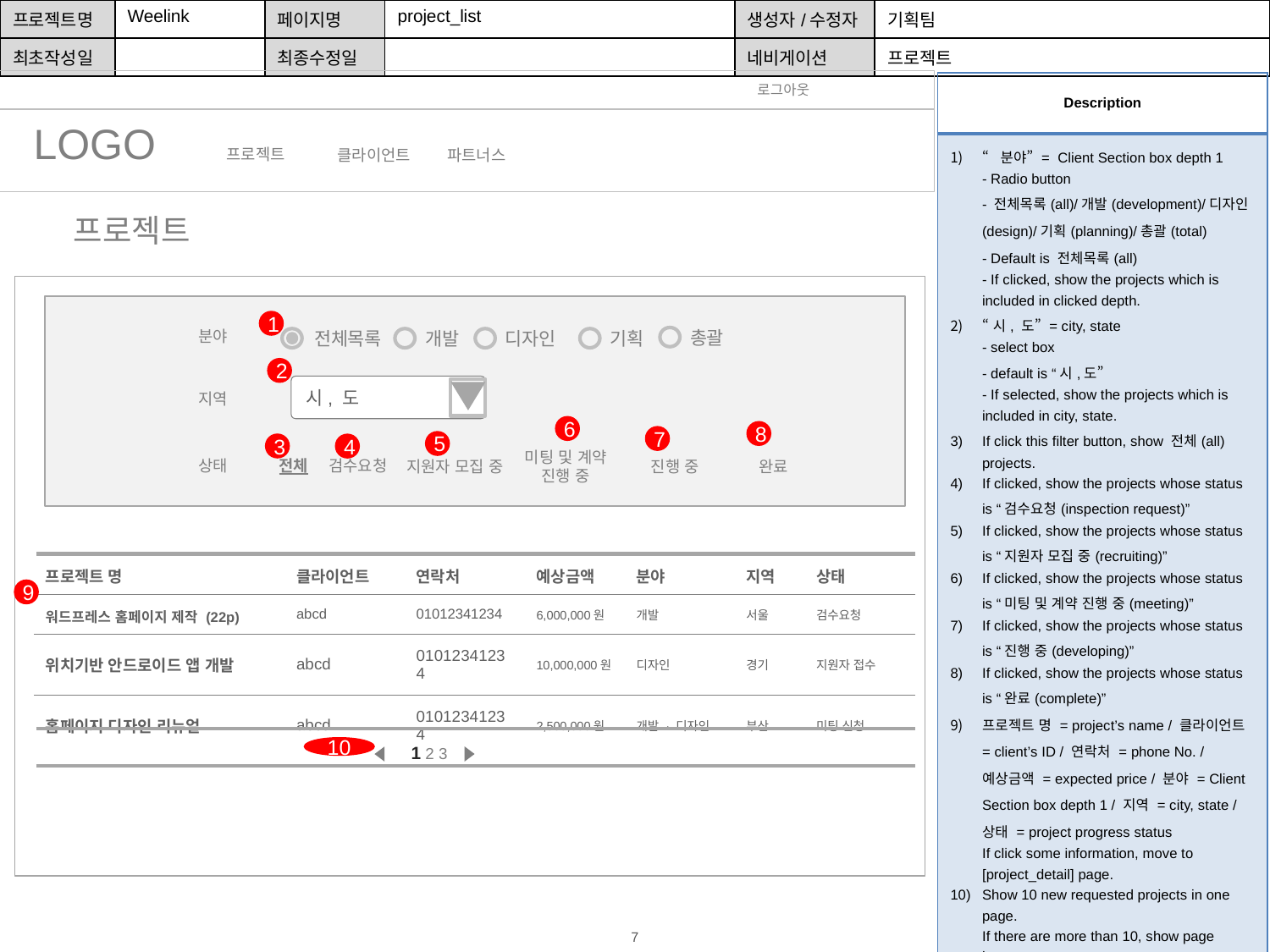

| 프로젝트명 | Weelink | 페이지명 | project\_list | 생성자/수정자 | 기획팀 |
| --- | --- | --- | --- | --- | --- |
| 최초작성일 |  | 최종수정일 |  | 네비게이션 | 프로젝트 |

| Description |
| --- |
| “분야” = Client Section box depth 1 - Radio button - 전체목록(all)/개발(development)/디자인(design)/기획(planning)/총괄(total) - Default is 전체목록(all) - If clicked, show the projects which is included in clicked depth. “시, 도” = city, state - select box - default is “시,도” - If selected, show the projects which is included in city, state. If click this filter button, show 전체(all) projects. If clicked, show the projects whose status is “검수요청(inspection request)” If clicked, show the projects whose status is “지원자 모집 중(recruiting)” If clicked, show the projects whose status is “미팅 및 계약 진행 중(meeting)” If clicked, show the projects whose status is “진행 중(developing)” If clicked, show the projects whose status is “완료(complete)” 프로젝트 명 = project’s name / 클라이언트 = client’s ID / 연락처 = phone No. / 예상금액 = expected price / 분야 = Client Section box depth 1 / 지역 = city, state / 상태 = project progress status If click some information, move to [project\_detail] page. Show 10 new requested projects in one page. If there are more than 10, show page button. |
로그아웃

LOGO
프로젝트
클라이언트
파트너스
프로젝트

1
분야
총괄
전체목록
개발
디자인
기획

2
시, 도

지역

6
8
7
5
3
4
상태
전체
검수요청
지원자 모집 중
미팅 및 계약 진행 중
진행 중
완료
| 프로젝트 명 | 클라이언트 | 연락처 | 예상금액 | 분야 | 지역 | 상태 |
| --- | --- | --- | --- | --- | --- | --- |
| 워드프레스 홈페이지 제작 (22p) | abcd | 01012341234 | 6,000,000원 | 개발 | 서울 | 검수요청 |
| 위치기반 안드로이드 앱 개발 | abcd | 01012341234 | 10,000,000원 | 디자인 | 경기 | 지원자 접수 |
| 홈페이지 디자인 리뉴얼 | abcd | 01012341234 | 2,500,000원 | 개발 · 디자인 | 부산 | 미팅 신청 |
9
1 2 3
10